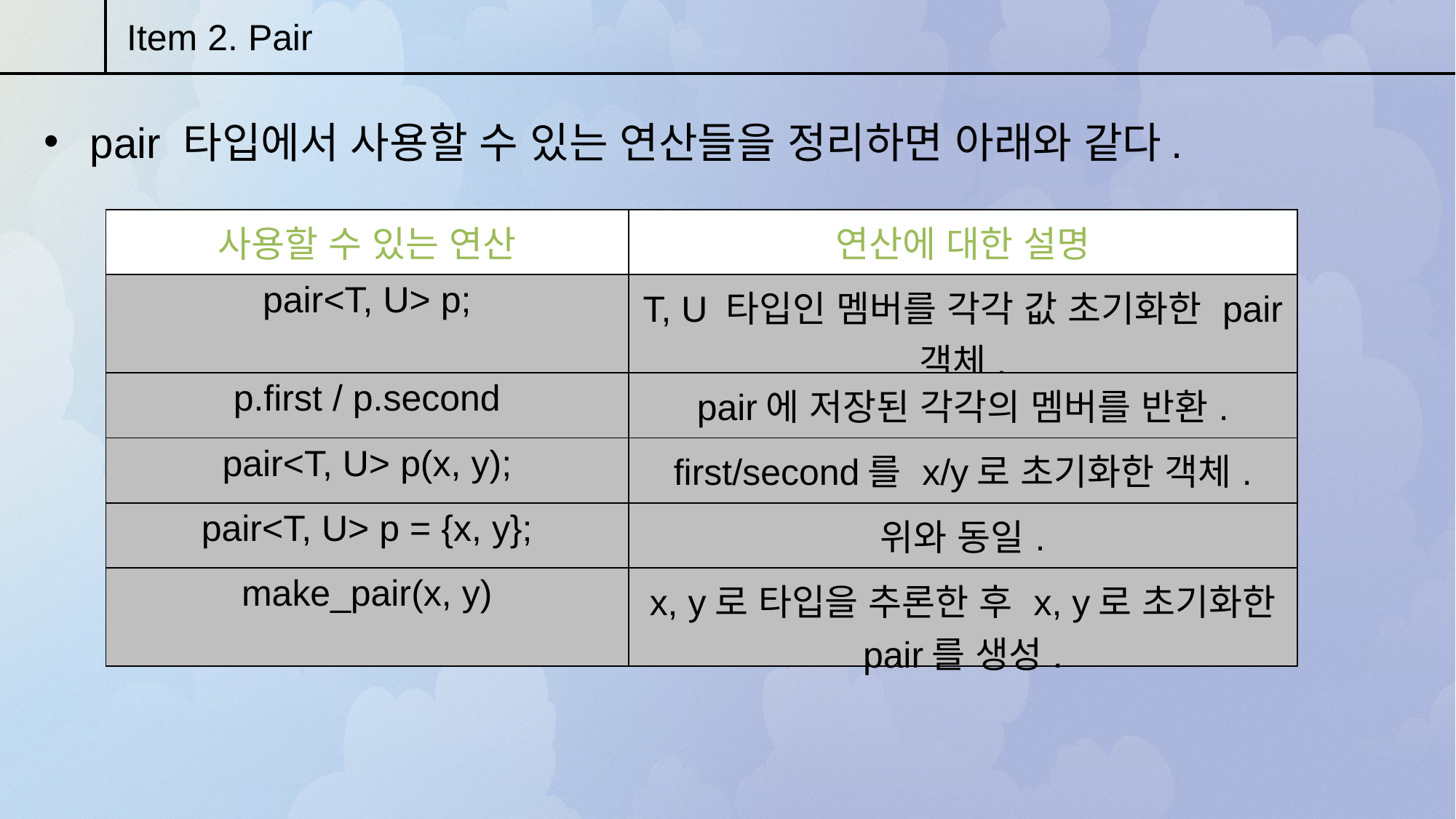

Item 2. Pair
 pair 타입에서 사용할 수 있는 연산들을 정리하면 아래와 같다.
| 사용할 수 있는 연산 | 연산에 대한 설명 |
| --- | --- |
| pair<T, U> p; | T, U 타입인 멤버를 각각 값 초기화한 pair 객체. |
| p.first / p.second | pair에 저장된 각각의 멤버를 반환. |
| pair<T, U> p(x, y); | first/second를 x/y로 초기화한 객체. |
| pair<T, U> p = {x, y}; | 위와 동일. |
| make\_pair(x, y) | x, y로 타입을 추론한 후 x, y로 초기화한 pair를 생성. |